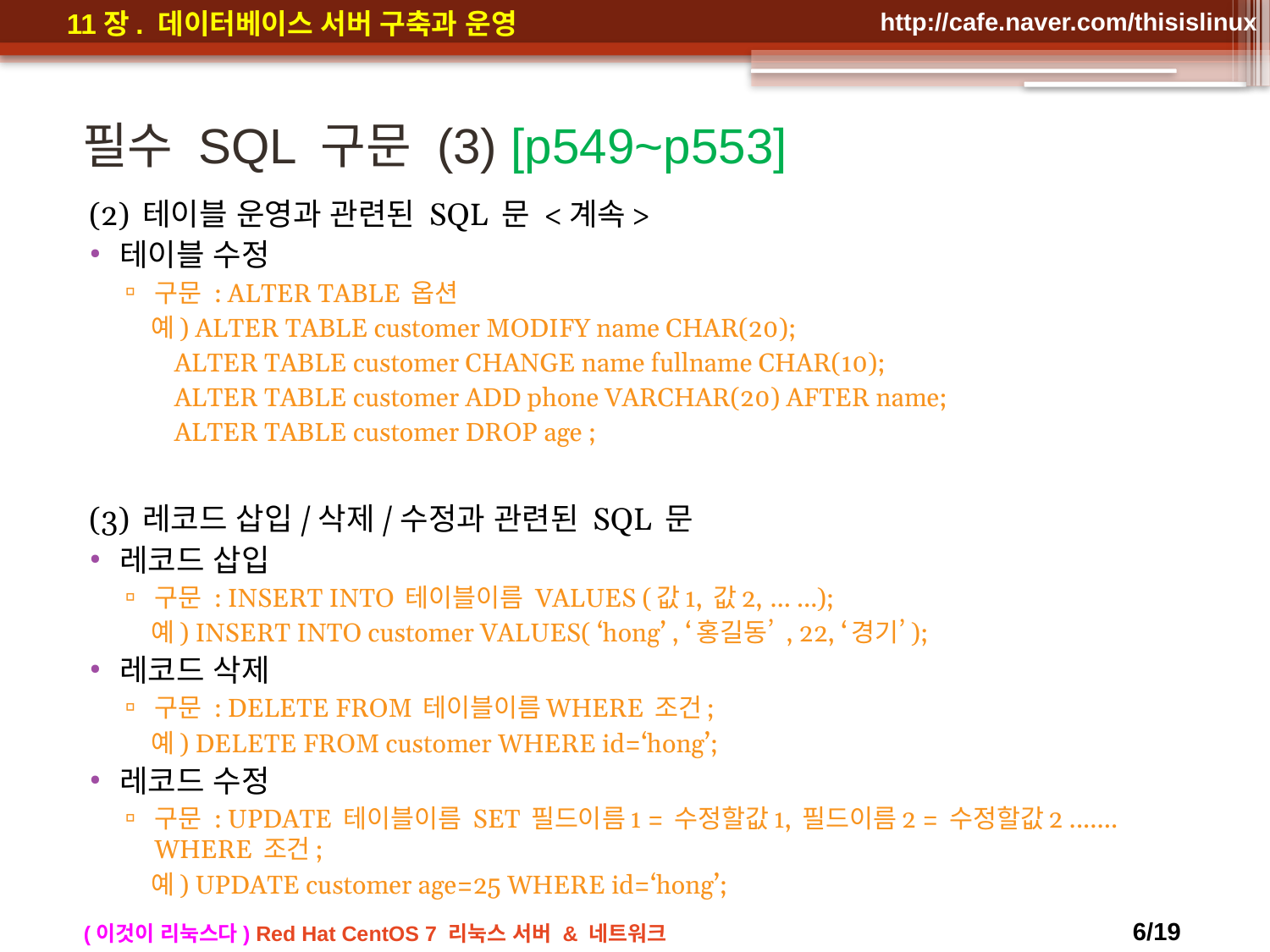

# 필수 SQL 구문 (3) [p549~p553]
(2) 테이블 운영과 관련된 SQL 문 <계속>
테이블 수정
구문 : ALTER TABLE 옵션
   예) ALTER TABLE customer MODIFY name CHAR(20);
        ALTER TABLE customer CHANGE name fullname CHAR(10);
        ALTER TABLE customer ADD phone VARCHAR(20) AFTER name;
        ALTER TABLE customer DROP age ;

(3) 레코드 삽입/삭제/수정과 관련된 SQL 문
레코드 삽입
구문 : INSERT INTO 테이블이름 VALUES (값1, 값2, … …);
   예) INSERT INTO customer VALUES( ‘hong’ , ‘홍길동’ , 22, ‘경기’);
레코드 삭제
구문 : DELETE FROM 테이블이름WHERE 조건;
   예) DELETE FROM customer WHERE id=‘hong’;
레코드 수정
구문 : UPDATE 테이블이름 SET 필드이름1 = 수정할값1, 필드이름2 = 수정할값2 ....... WHERE 조건;
   예) UPDATE customer age=25 WHERE id=‘hong’;